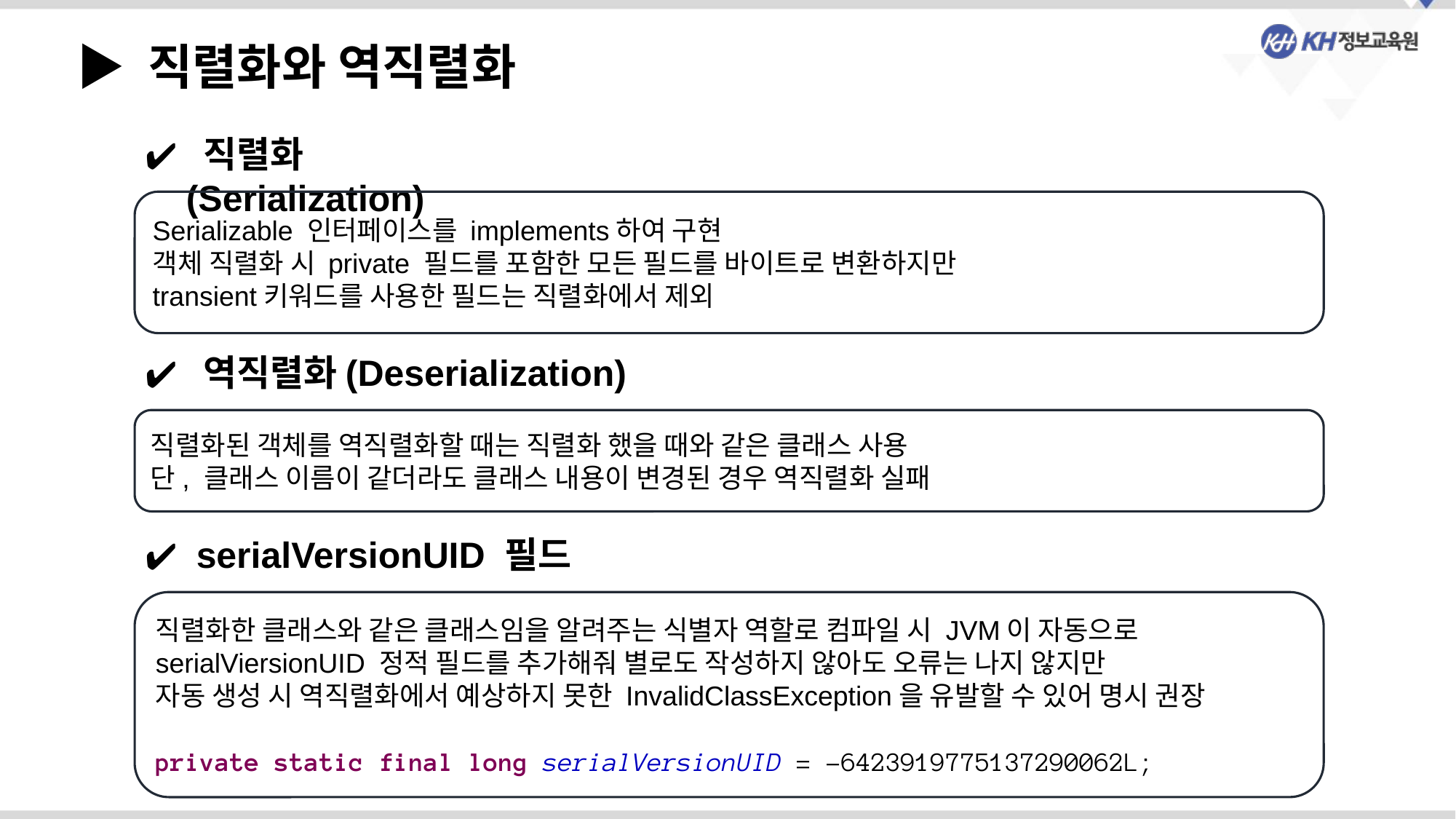

▶ 직렬화와 역직렬화
 직렬화(Serialization)
Serializable 인터페이스를 implements하여 구현
객체 직렬화 시 private 필드를 포함한 모든 필드를 바이트로 변환하지만
transient키워드를 사용한 필드는 직렬화에서 제외
 역직렬화(Deserialization)
직렬화된 객체를 역직렬화할 때는 직렬화 했을 때와 같은 클래스 사용
단, 클래스 이름이 같더라도 클래스 내용이 변경된 경우 역직렬화 실패
 serialVersionUID 필드
직렬화한 클래스와 같은 클래스임을 알려주는 식별자 역할로 컴파일 시 JVM이 자동으로
serialViersionUID 정적 필드를 추가해줘 별로도 작성하지 않아도 오류는 나지 않지만
자동 생성 시 역직렬화에서 예상하지 못한 InvalidClassException을 유발할 수 있어 명시 권장

private static final long serialVersionUID = -6423919775137290062L;